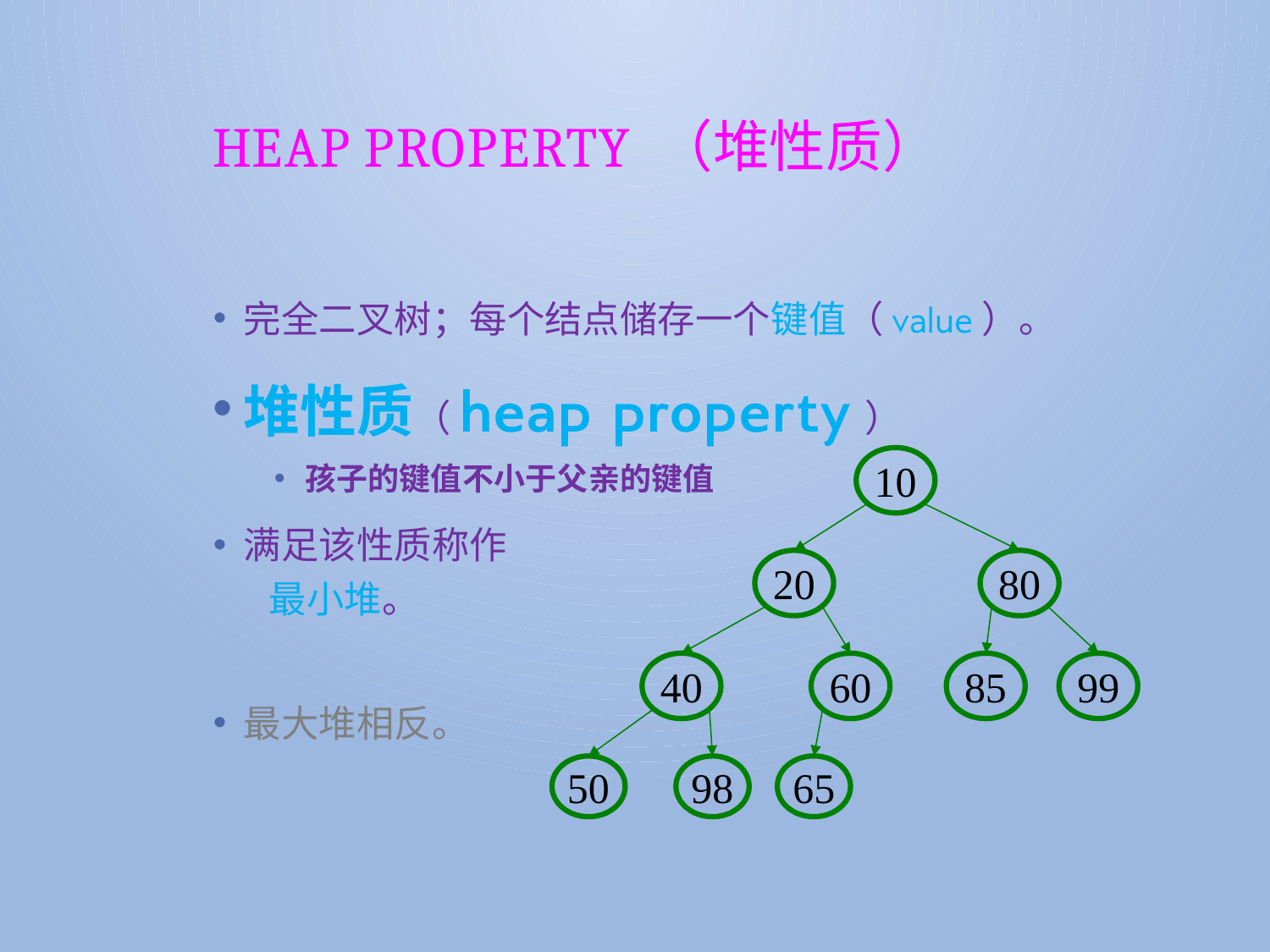

# Heap property （堆性质）
完全二叉树；每个结点储存一个键值（value）。
堆性质（heap property）
孩子的键值不小于父亲的键值
满足该性质称作
   最小堆。
最大堆相反。
10
20
80
40
60
85
99
50
98
65